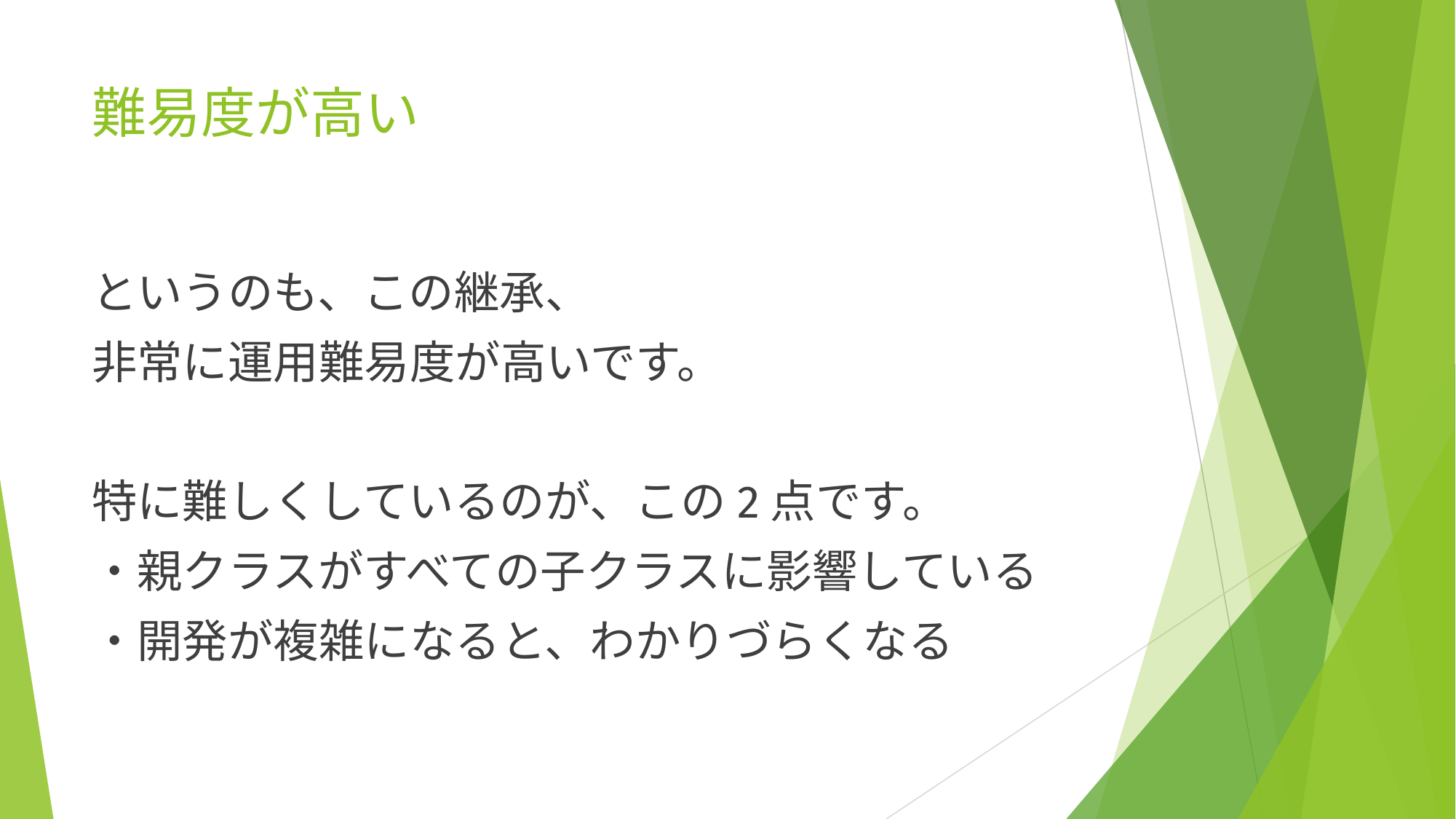

# 難易度が高い
というのも、この継承、
非常に運用難易度が高いです。

特に難しくしているのが、この2点です。
・親クラスがすべての子クラスに影響している
・開発が複雑になると、わかりづらくなる